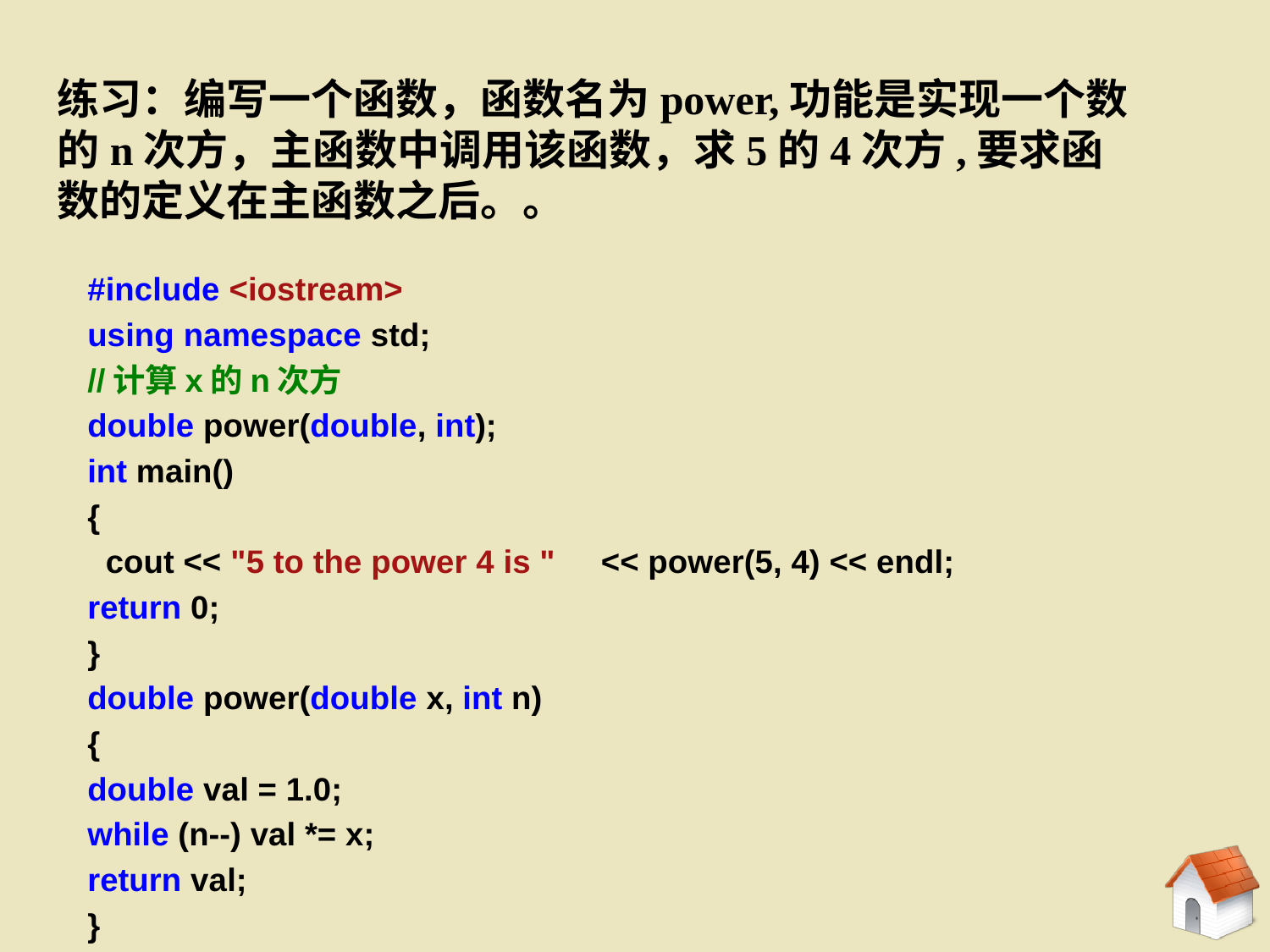

练习：编写一个函数，函数名为power,功能是实现一个数的n次方，主函数中调用该函数，求5的4次方,要求函数的定义在主函数之后。。
#include <iostream>
using namespace std;
//计算x的n次方
double power(double, int);
int main()
{
  cout << "5 to the power 4 is "     << power(5, 4) << endl;
return 0;
}
double power(double x, int n)
{
double val = 1.0;
while (n--) val *= x;
return val;
}